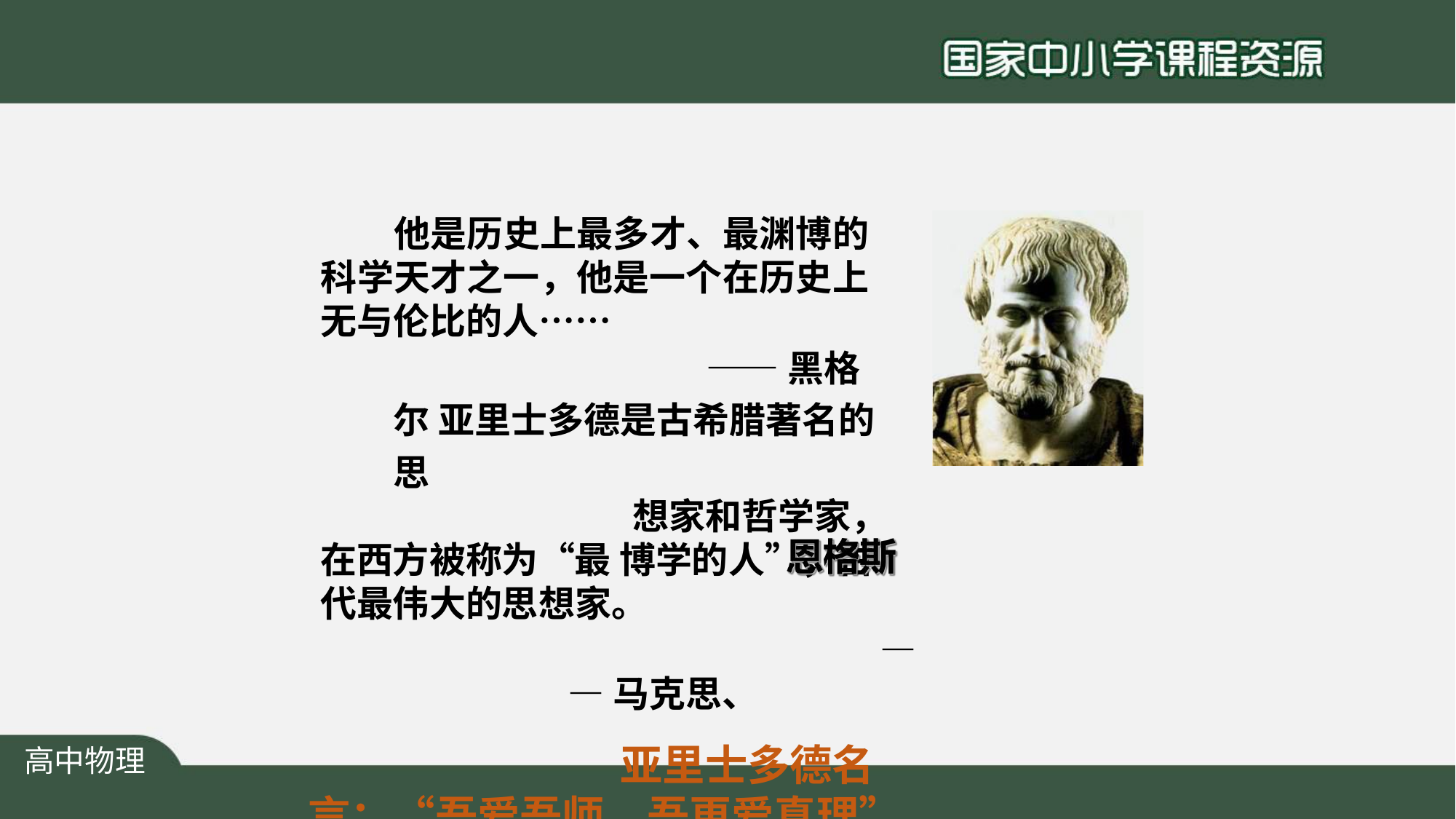

# 他是历史上最多才、最渊博的 科学天才之一，他是一个在历史上 无与伦比的人……

——黑格尔 亚里士多德是古希腊著名的思
想家和哲学家，在西方被称为“最 博学的人”，古代最伟大的思想家。
——马克思、
亚里士多德名言：“吾爱吾师，吾更爱真理”

高中物理